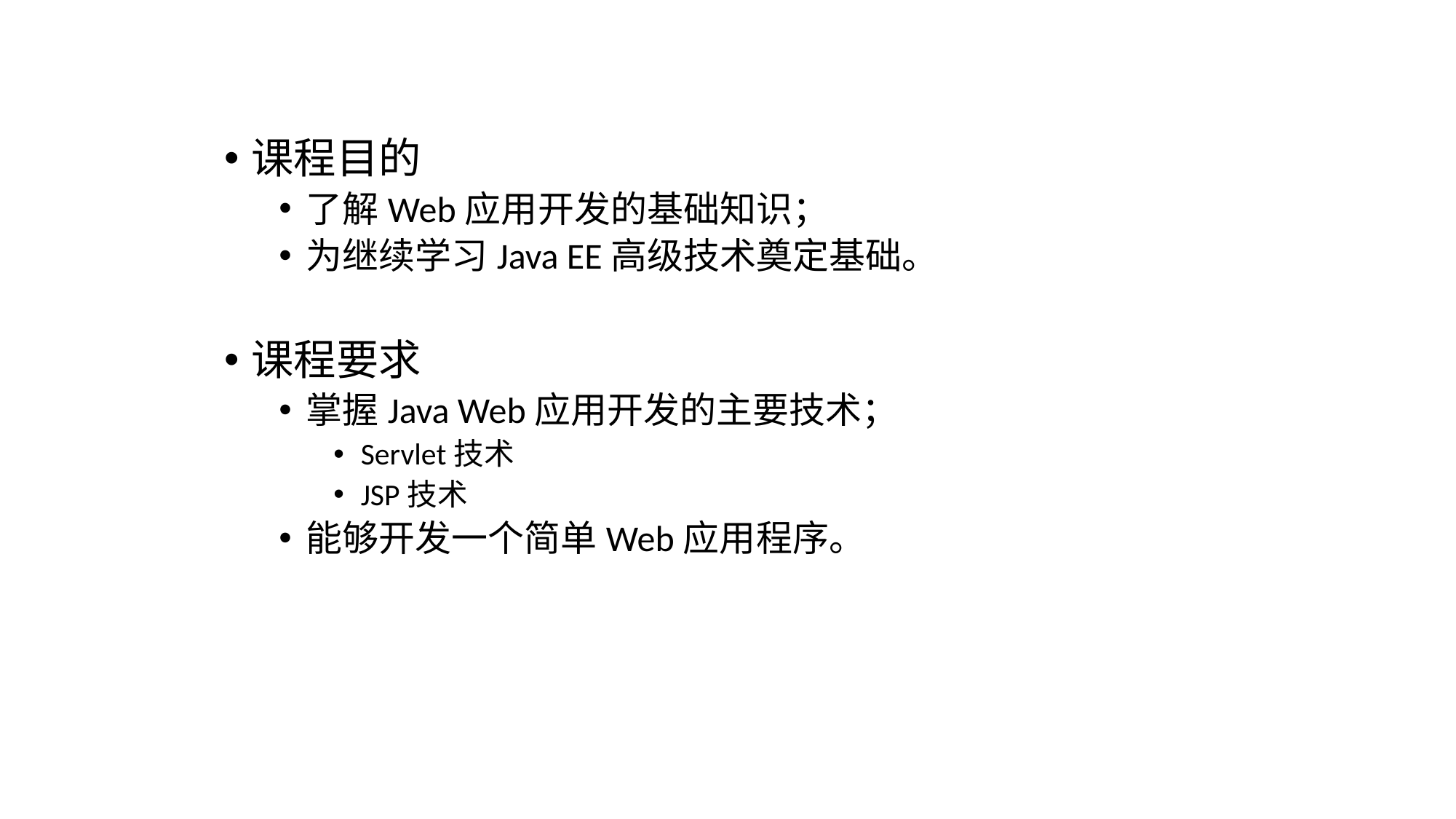

课程目的
了解Web应用开发的基础知识；
为继续学习Java EE高级技术奠定基础。

课程要求
掌握Java Web应用开发的主要技术；
Servlet技术
JSP技术
能够开发一个简单Web应用程序。